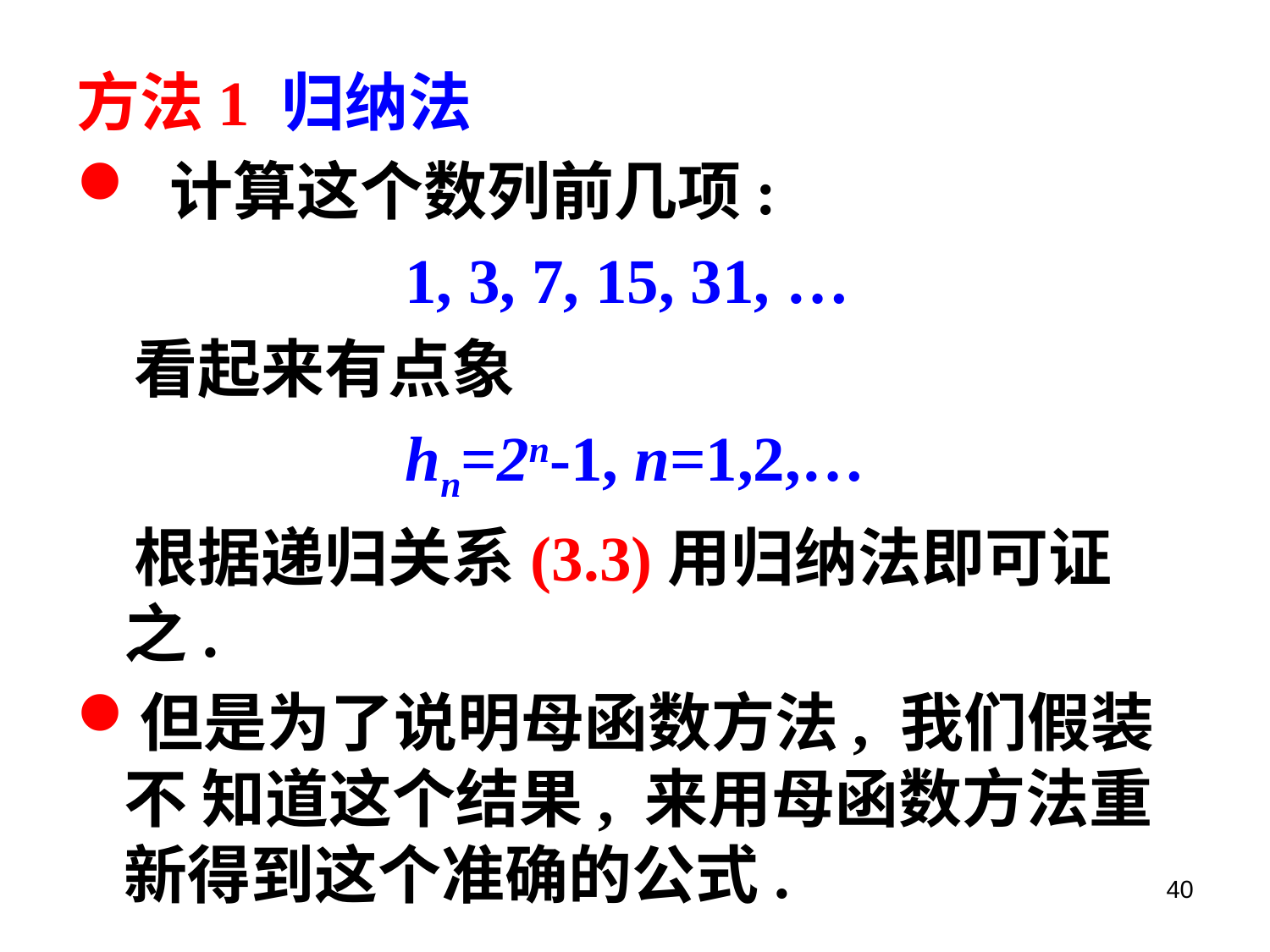

方法1 归纳法
 计算这个数列前几项:
1, 3, 7, 15, 31, …
   看起来有点象
hn=2n-1, n=1,2,…
   根据递归关系(3.3)用归纳法即可证之.
但是为了说明母函数方法, 我们假装不 知道这个结果, 来用母函数方法重新得到这个准确的公式.
40